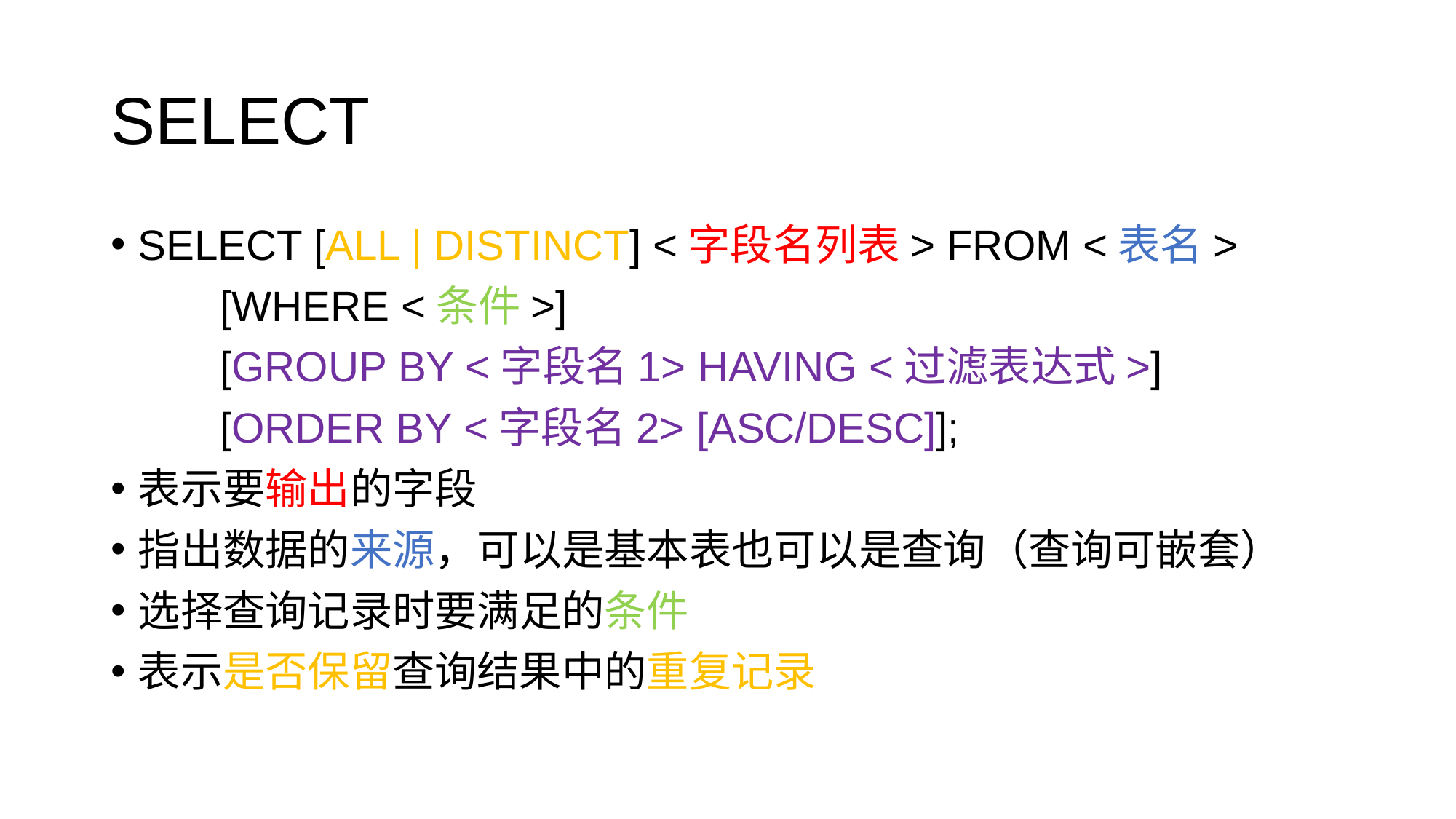

# SELECT
SELECT [ALL | DISTINCT] <字段名列表> FROM <表名>
	[WHERE <条件>]
	[GROUP BY <字段名1> HAVING <过滤表达式>]
	[ORDER BY <字段名2> [ASC/DESC]];
表示要输出的字段
指出数据的来源，可以是基本表也可以是查询（查询可嵌套）
选择查询记录时要满足的条件
表示是否保留查询结果中的重复记录